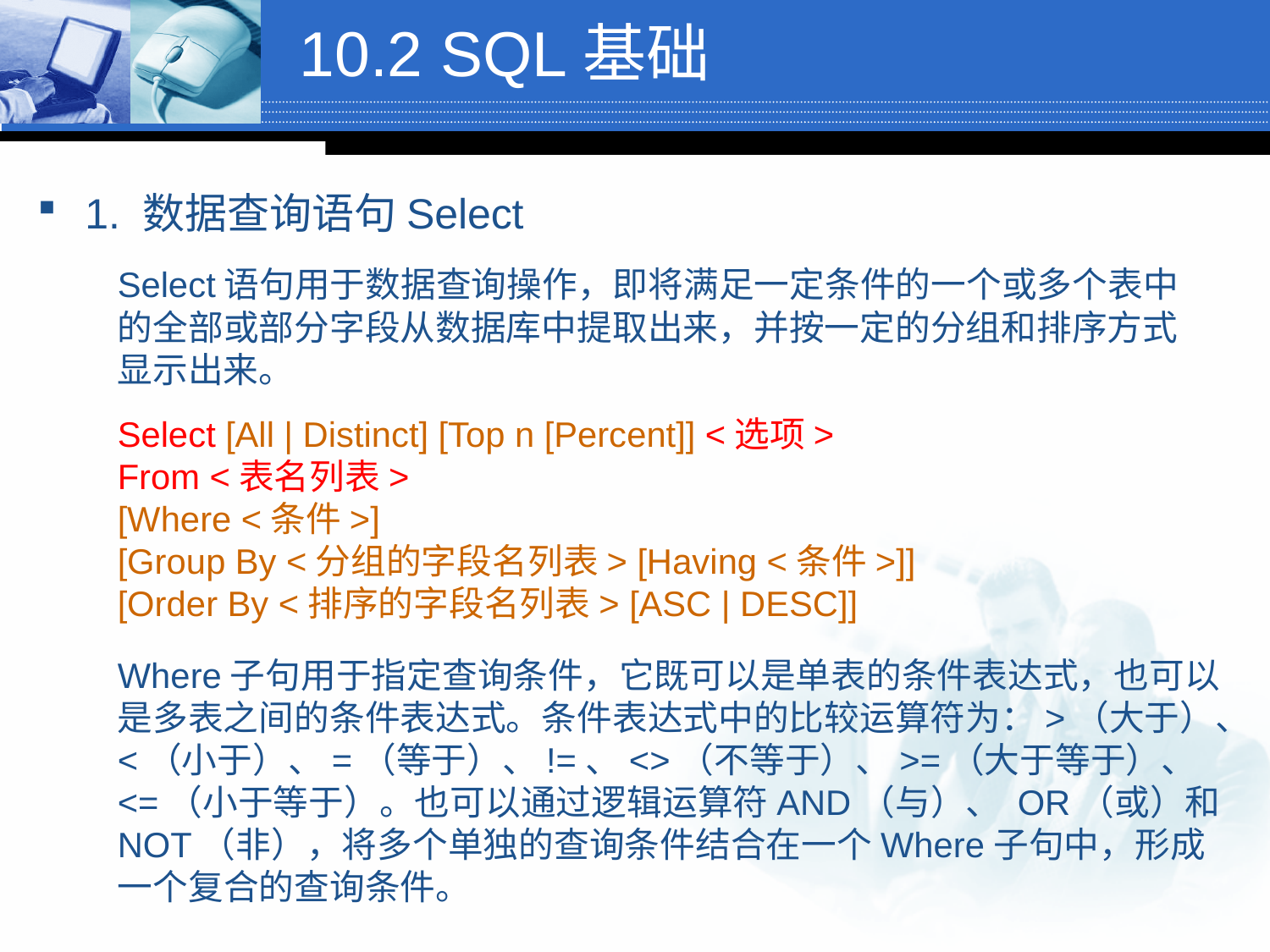

# 10.2 SQL基础
1. 数据查询语句Select
Select语句用于数据查询操作，即将满足一定条件的一个或多个表中的全部或部分字段从数据库中提取出来，并按一定的分组和排序方式显示出来。
Select [All | Distinct] [Top n [Percent]] <选项>
From <表名列表>
[Where <条件>]
[Group By <分组的字段名列表> [Having <条件>]]
[Order By <排序的字段名列表> [ASC | DESC]]
Where子句用于指定查询条件，它既可以是单表的条件表达式，也可以是多表之间的条件表达式。条件表达式中的比较运算符为：>（大于）、<（小于）、=（等于）、!=、<>（不等于）、>=（大于等于）、<=（小于等于）。也可以通过逻辑运算符AND（与）、 OR（或）和NOT（非），将多个单独的查询条件结合在一个Where子句中，形成一个复合的查询条件。